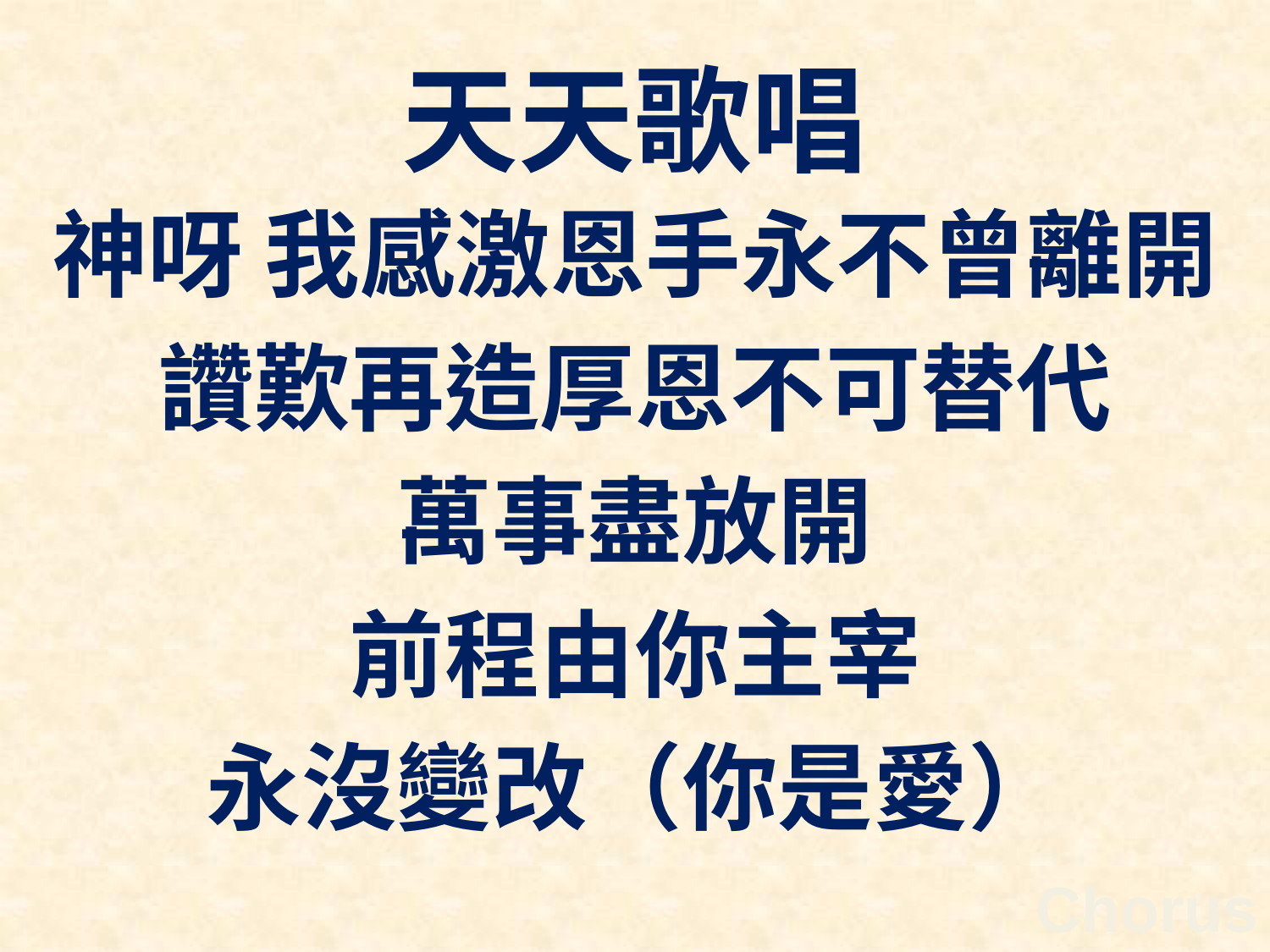

# 天天歌唱
神呀 我感激恩手永不曾離開
讚歎再造厚恩不可替代
萬事盡放開
前程由你主宰
永沒變改（你是愛）
Chorus